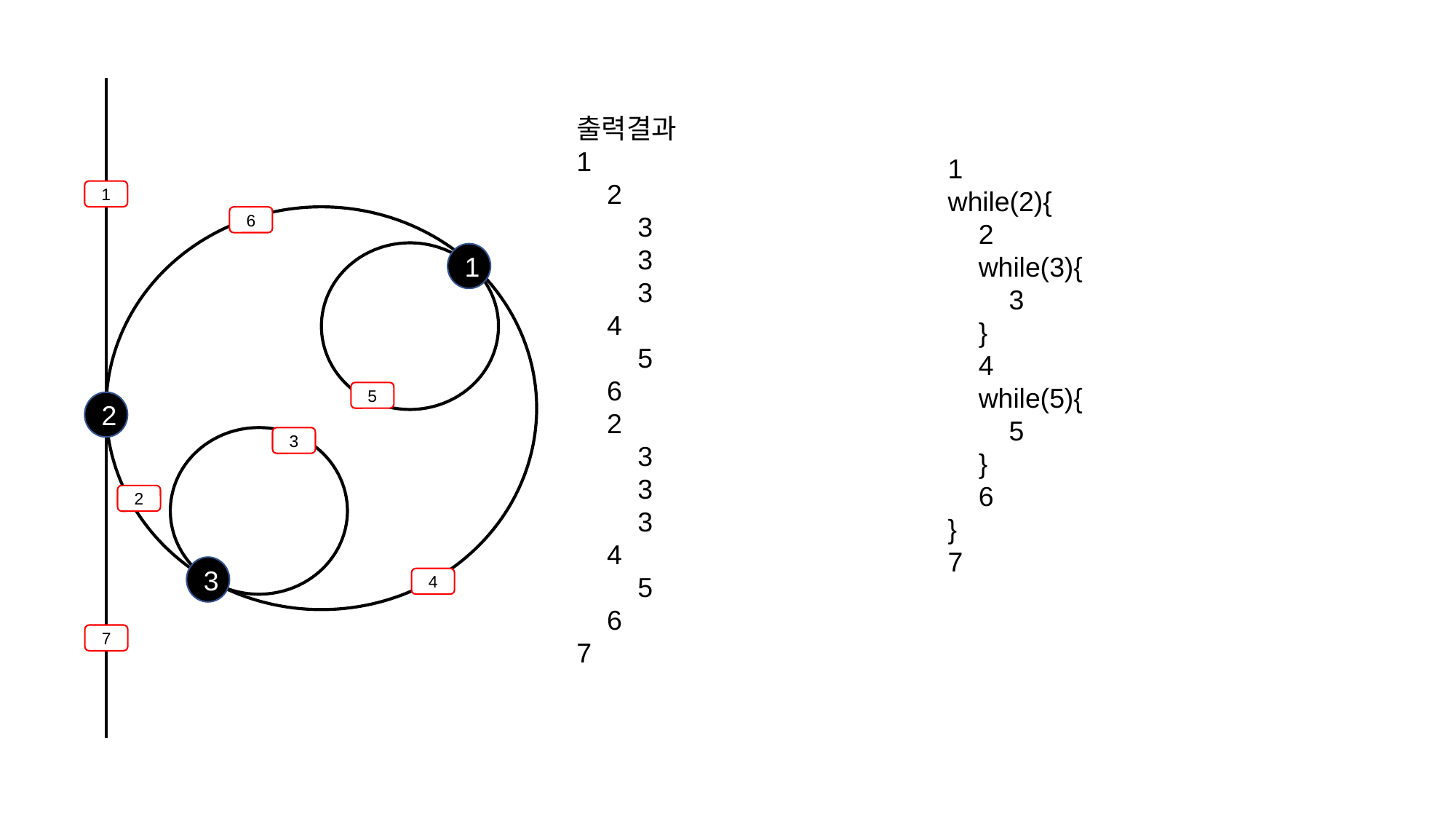

출력결과
1
    2
        3
        3
        3
    4
        5
    6
    2
        3
        3
        3
    4
        5
    6
7

1
while(2){
    2
    while(3){
        3
    }
    4
    while(5){
        5
    }
    6
}
7

1

6

1
5
2

3
2
3
4
7